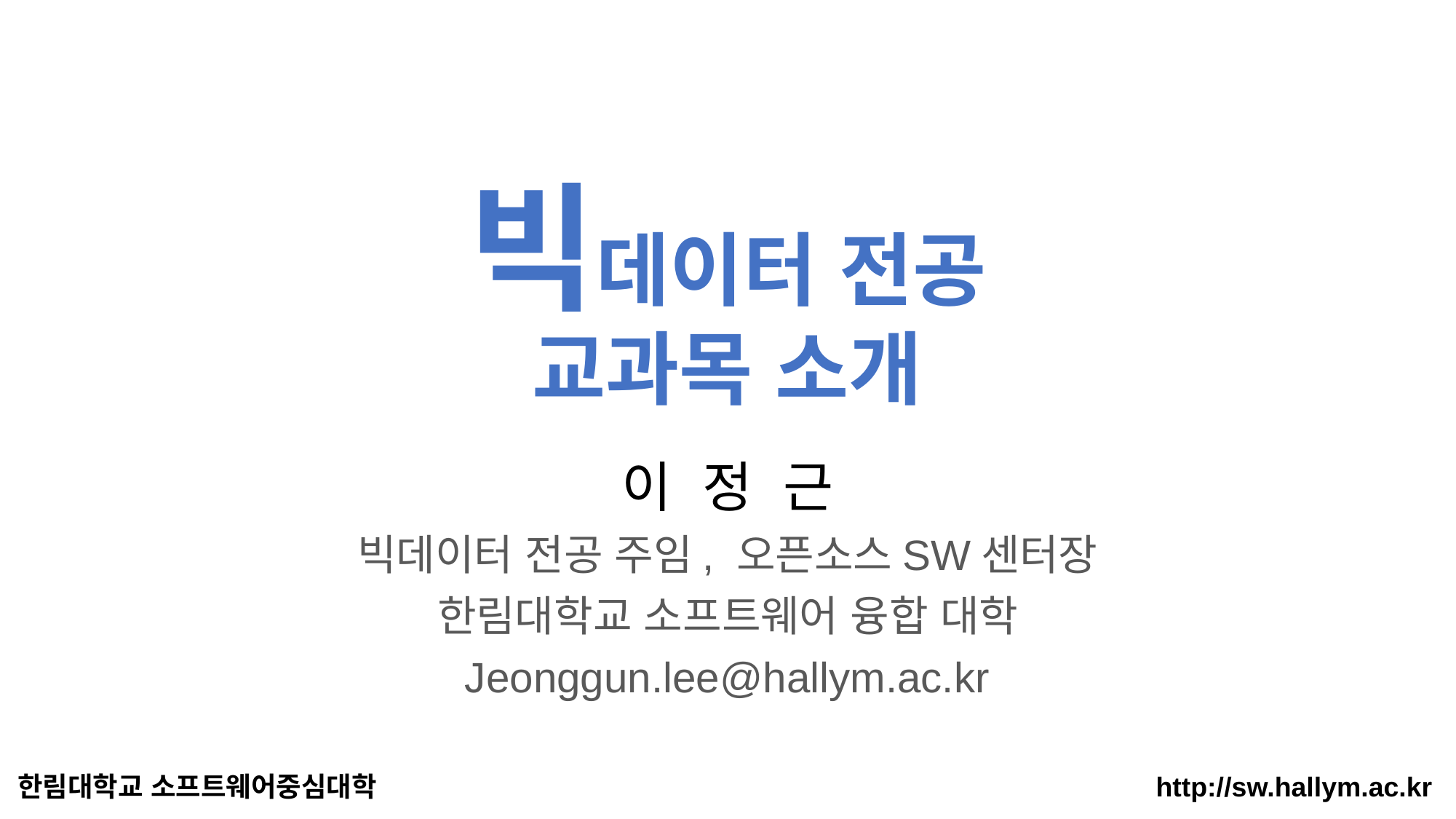

# 빅데이터 전공 교과목 소개
이  정  근
빅데이터 전공 주임, 오픈소스SW센터장
한림대학교 소프트웨어 융합 대학
Jeonggun.lee@hallym.ac.kr
한림대학교 소프트웨어중심대학
http://sw.hallym.ac.kr